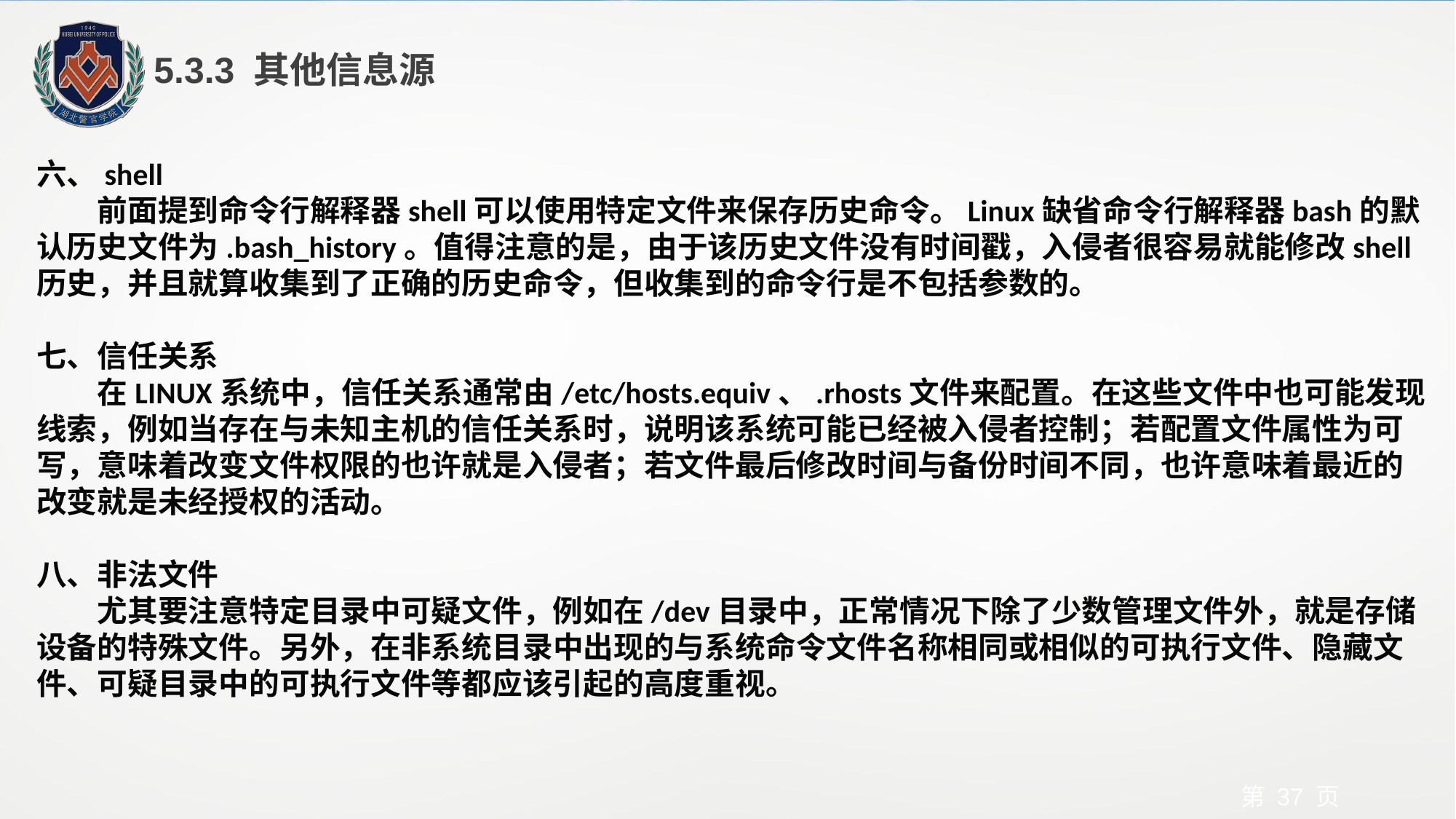

5.3.3 其他信息源
六、shell
　　前面提到命令行解释器shell可以使用特定文件来保存历史命令。Linux缺省命令行解释器bash的默认历史文件为.bash_history。值得注意的是，由于该历史文件没有时间戳，入侵者很容易就能修改shell历史，并且就算收集到了正确的历史命令，但收集到的命令行是不包括参数的。

七、信任关系
　　在LINUX系统中，信任关系通常由/etc/hosts.equiv、.rhosts文件来配置。在这些文件中也可能发现线索，例如当存在与未知主机的信任关系时，说明该系统可能已经被入侵者控制；若配置文件属性为可写，意味着改变文件权限的也许就是入侵者；若文件最后修改时间与备份时间不同，也许意味着最近的改变就是未经授权的活动。
八、非法文件
　　尤其要注意特定目录中可疑文件，例如在/dev目录中，正常情况下除了少数管理文件外，就是存储设备的特殊文件。另外，在非系统目录中出现的与系统命令文件名称相同或相似的可执行文件、隐藏文件、可疑目录中的可执行文件等都应该引起的高度重视。